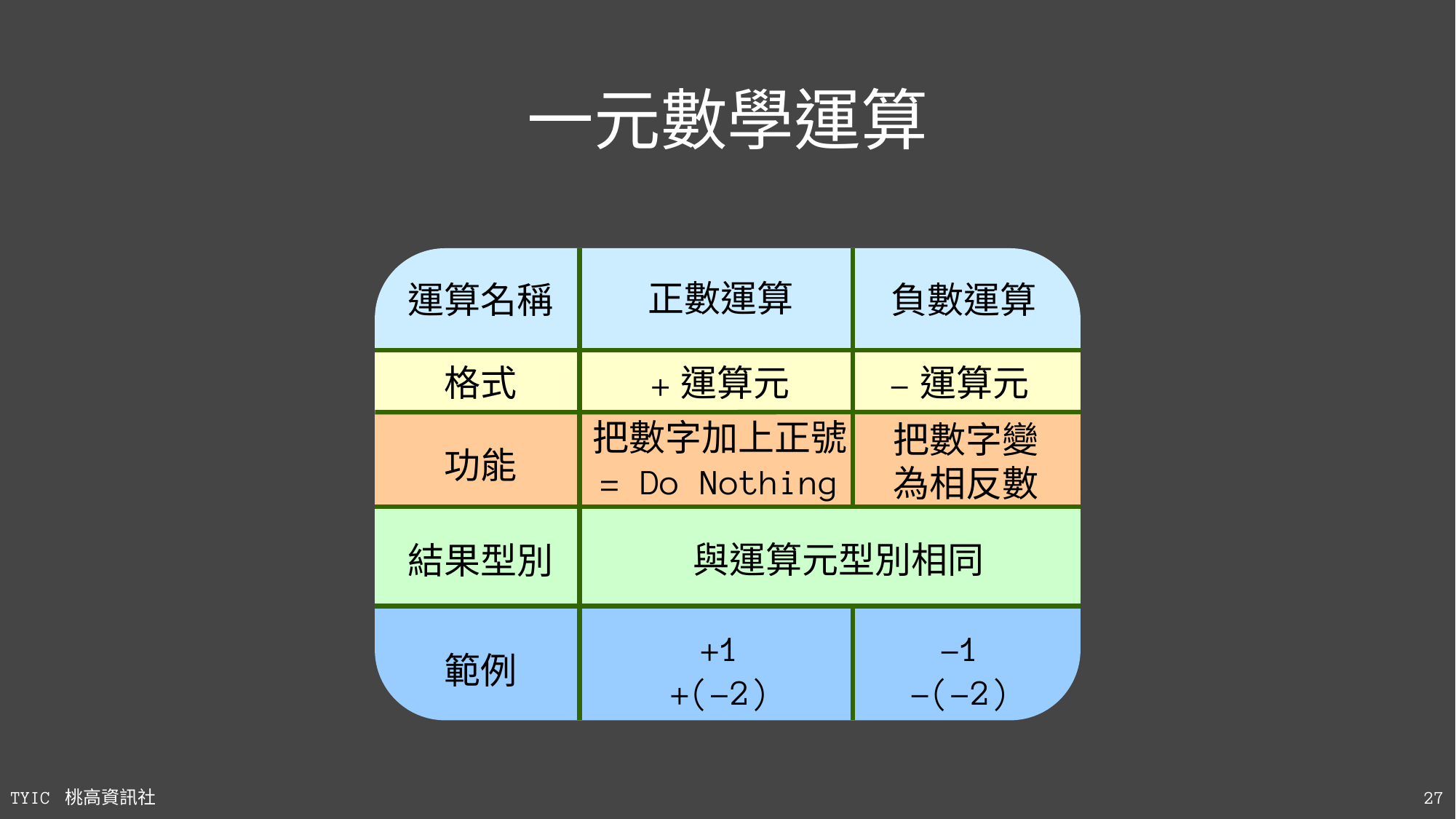

# 一元數學運算

正數運算
運算名稱
負數運算

+運算元
-運算元
格式
把數字加上正號
= Do Nothing
把數字變
為相反數

功能

與運算元型別相同
結果型別

+1
+(-2)
-1
-(-2)
範例